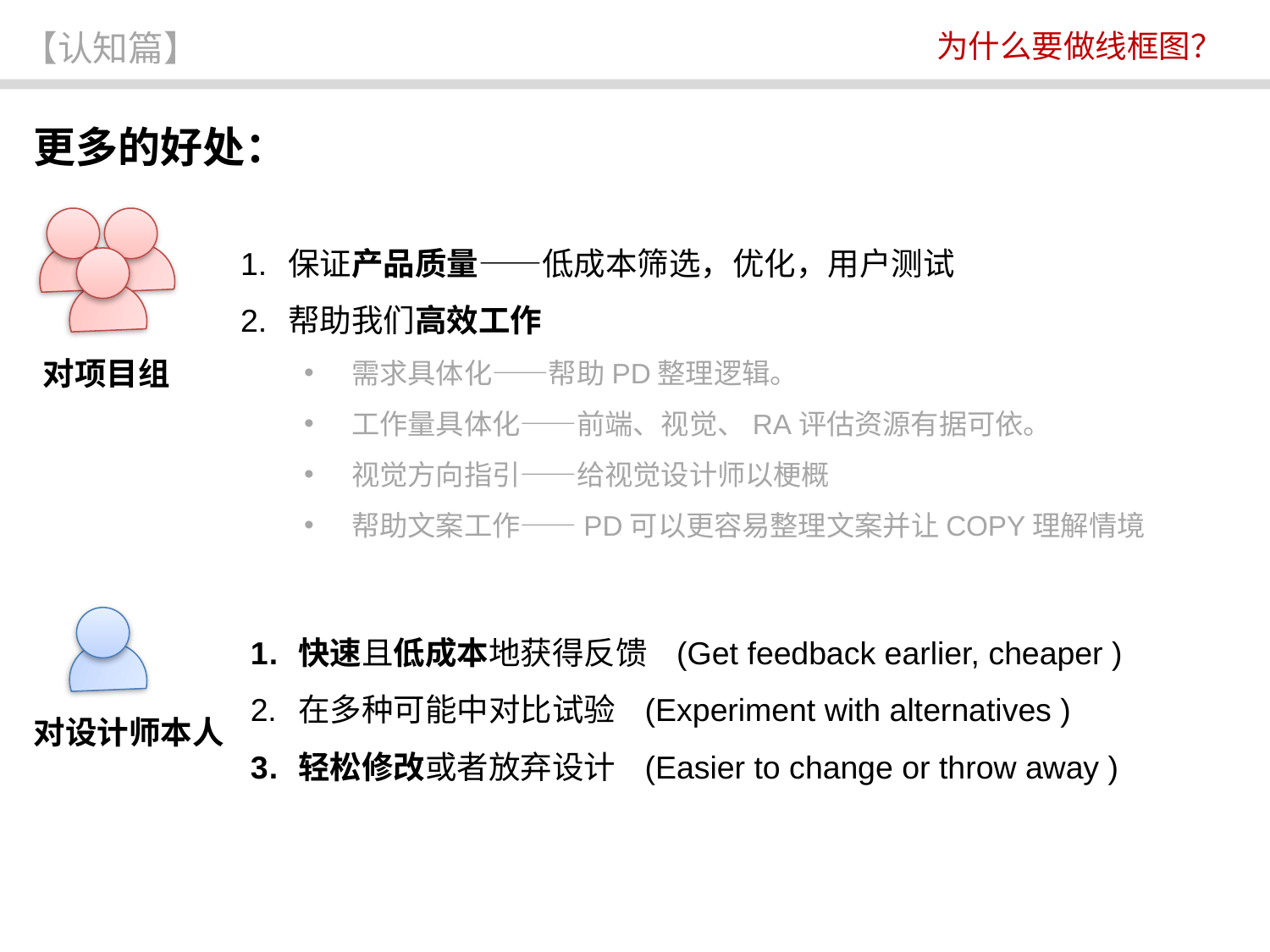

【认知篇】
为什么要做线框图？

更多的好处：

保证产品质量——低成本筛选，优化，用户测试
帮助我们高效工作
需求具体化——帮助PD整理逻辑。
工作量具体化——前端、视觉、RA评估资源有据可依。
视觉方向指引——给视觉设计师以梗概
帮助文案工作——PD可以更容易整理文案并让COPY理解情境

对项目组

快速且低成本地获得反馈   (Get feedback earlier, cheaper )
在多种可能中对比试验   (Experiment with alternatives )
轻松修改或者放弃设计   (Easier to change or throw away )
对设计师本人